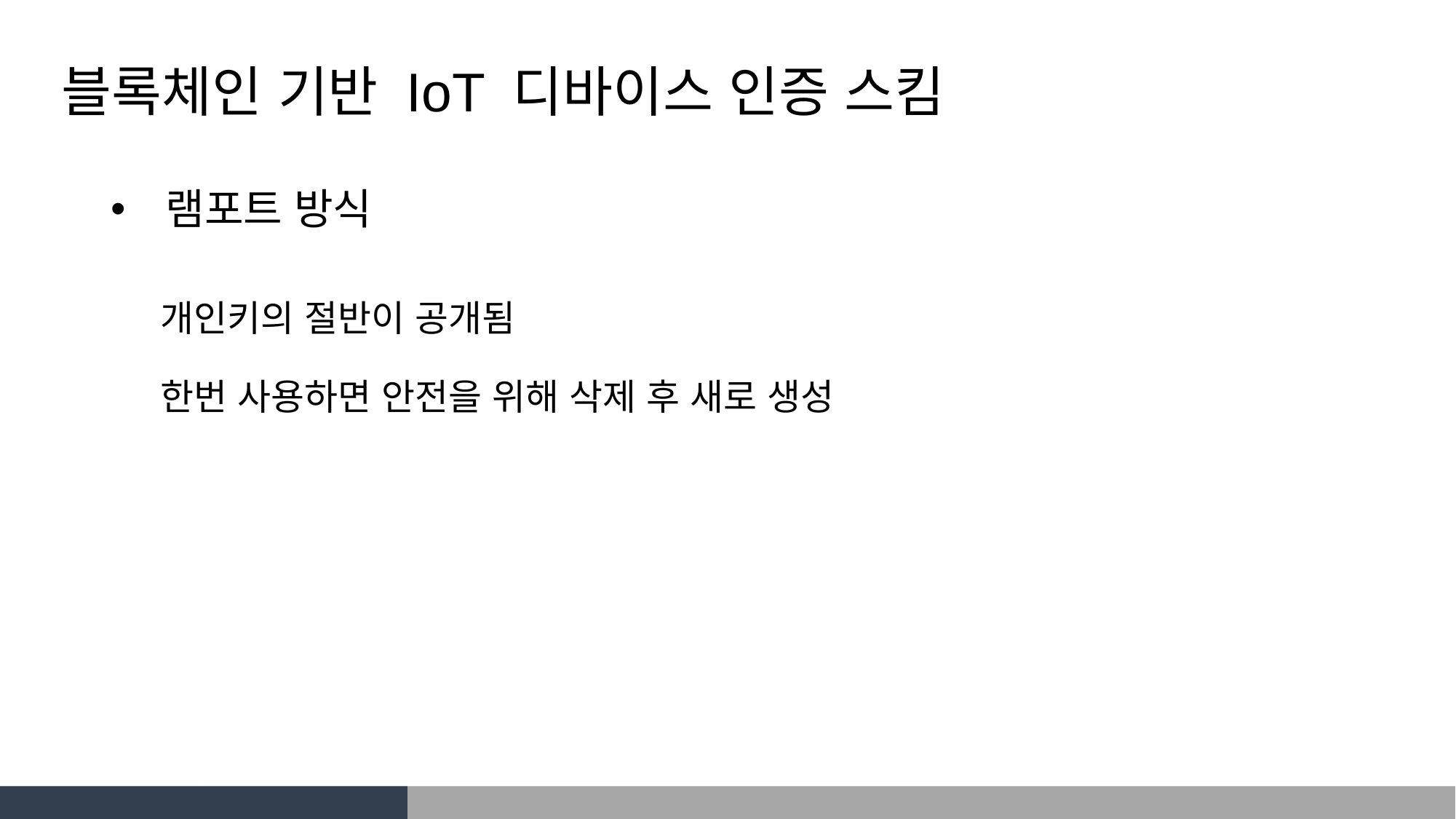

블록체인 기반 IoT 디바이스 인증 스킴
램포트 방식
    개인키의 절반이 공개됨

    한번 사용하면 안전을 위해 삭제 후 새로 생성